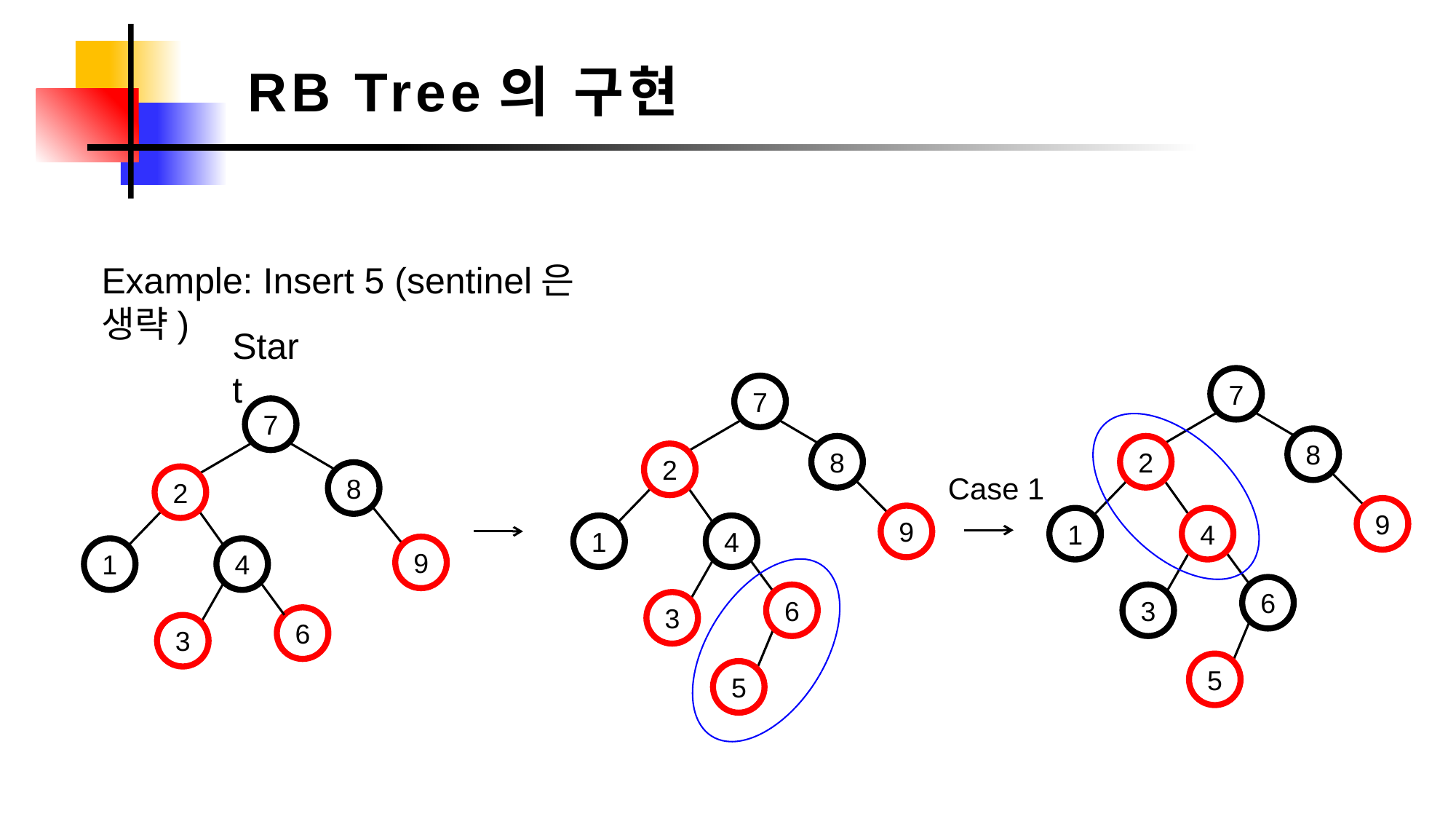

RB Tree의 구현
Example: Insert 5 (sentinel은 생략)
Start
7
8
2
9
1
4
6
3
5
7
8
2
9
1
4
6
3
5
7
8
2
9
1
4
6
3

Case 1